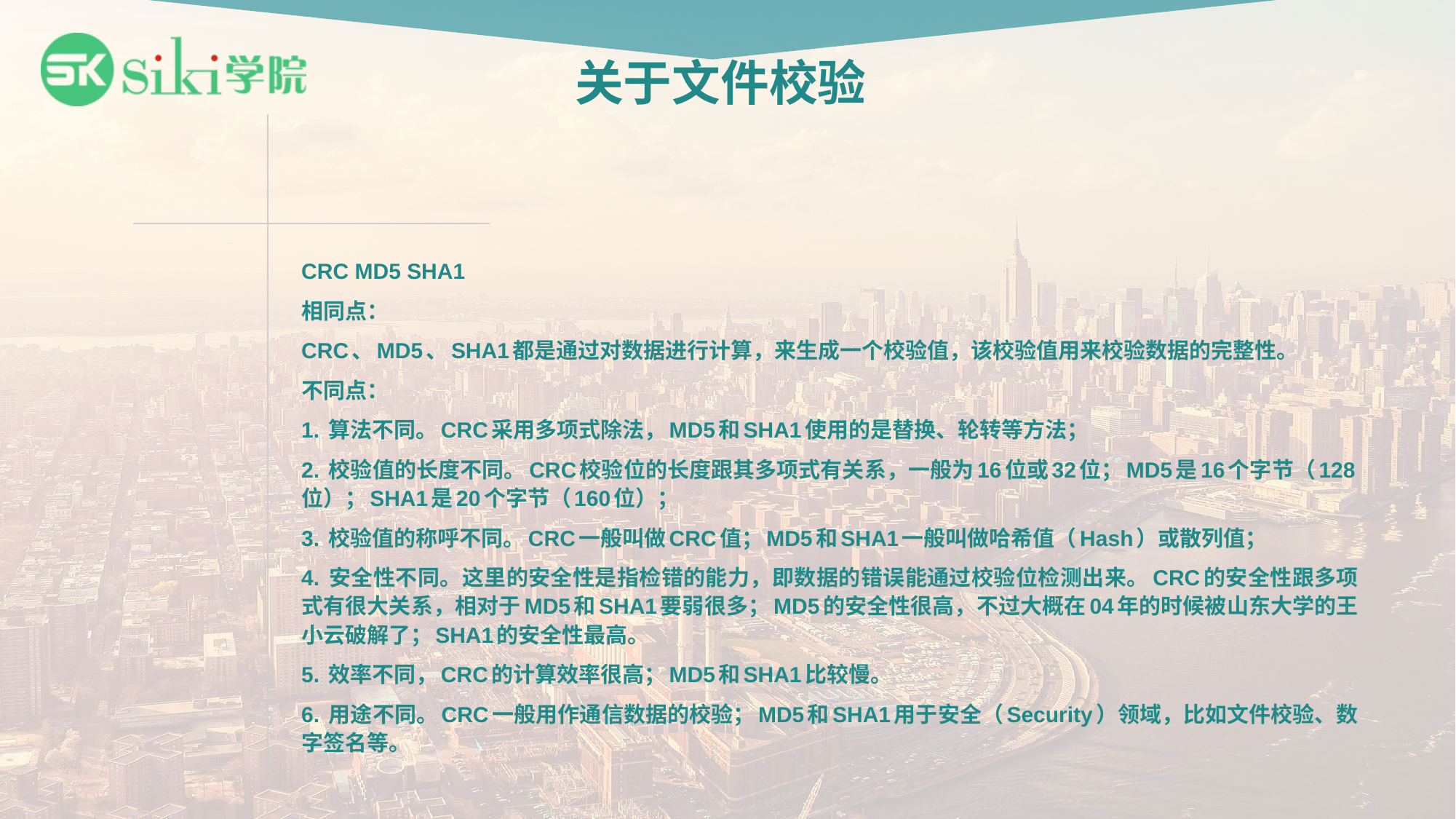

# 关于文件校验
CRC MD5 SHA1
相同点：
CRC、MD5、SHA1都是通过对数据进行计算，来生成一个校验值，该校验值用来校验数据的完整性。
不同点：
1. 算法不同。CRC采用多项式除法，MD5和SHA1使用的是替换、轮转等方法；
2. 校验值的长度不同。CRC校验位的长度跟其多项式有关系，一般为16位或32位；MD5是16个字节（128位）；SHA1是20个字节（160位）；
3. 校验值的称呼不同。CRC一般叫做CRC值；MD5和SHA1一般叫做哈希值（Hash）或散列值；
4. 安全性不同。这里的安全性是指检错的能力，即数据的错误能通过校验位检测出来。CRC的安全性跟多项式有很大关系，相对于MD5和SHA1要弱很多；MD5的安全性很高，不过大概在04年的时候被山东大学的王小云破解了；SHA1的安全性最高。
5. 效率不同，CRC的计算效率很高；MD5和SHA1比较慢。
6. 用途不同。CRC一般用作通信数据的校验；MD5和SHA1用于安全（Security）领域，比如文件校验、数字签名等。